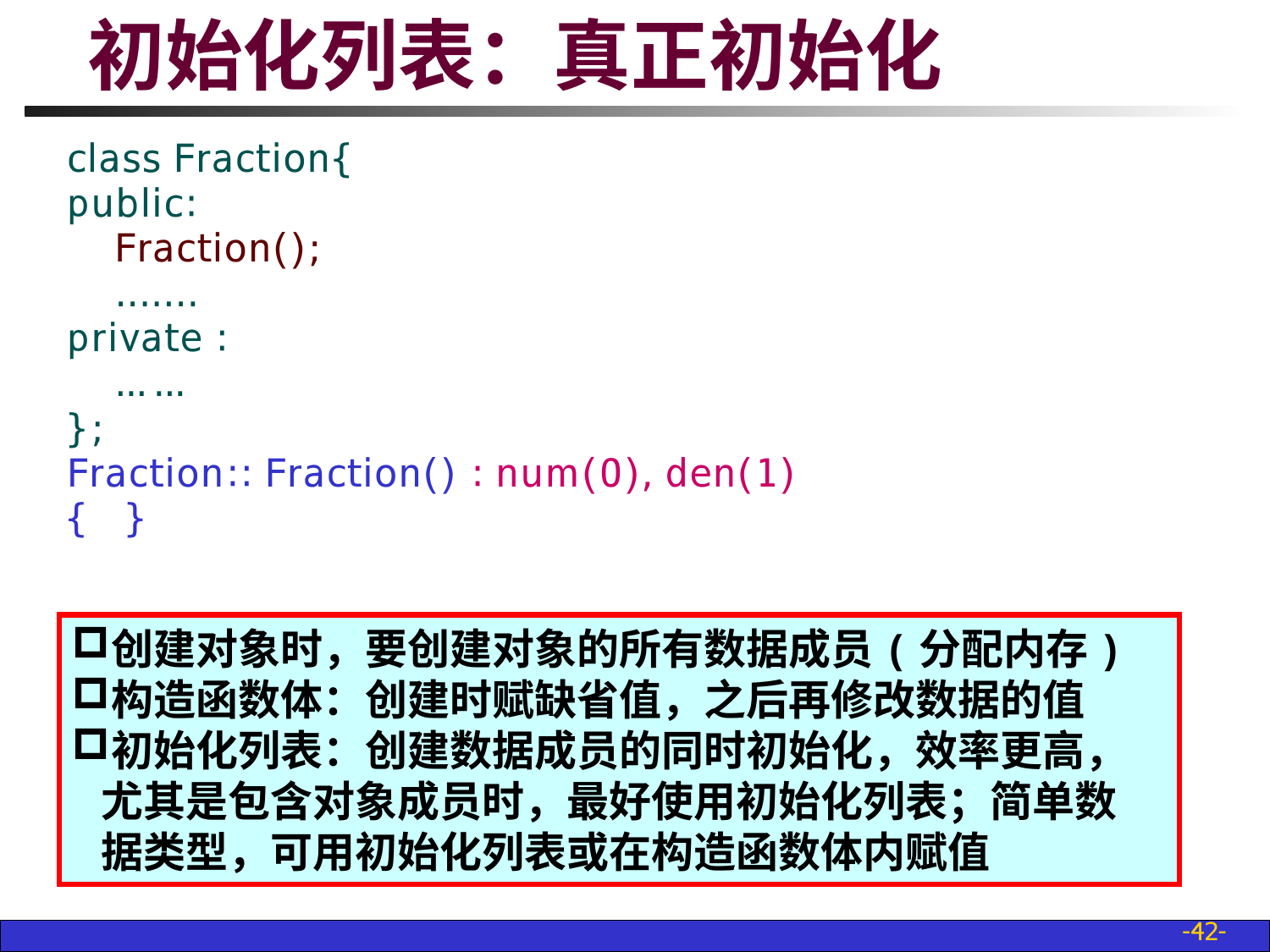

# 初始化列表：真正初始化
class Fraction{
public:
	Fraction();
	.......
private :
	……
};
Fraction:: Fraction() : num(0), den(1)
{   }
创建对象时，要创建对象的所有数据成员(分配内存)
构造函数体：创建时赋缺省值，之后再修改数据的值
初始化列表：创建数据成员的同时初始化，效率更高，
  尤其是包含对象成员时，最好使用初始化列表；简单数
  据类型，可用初始化列表或在构造函数体内赋值
-42-